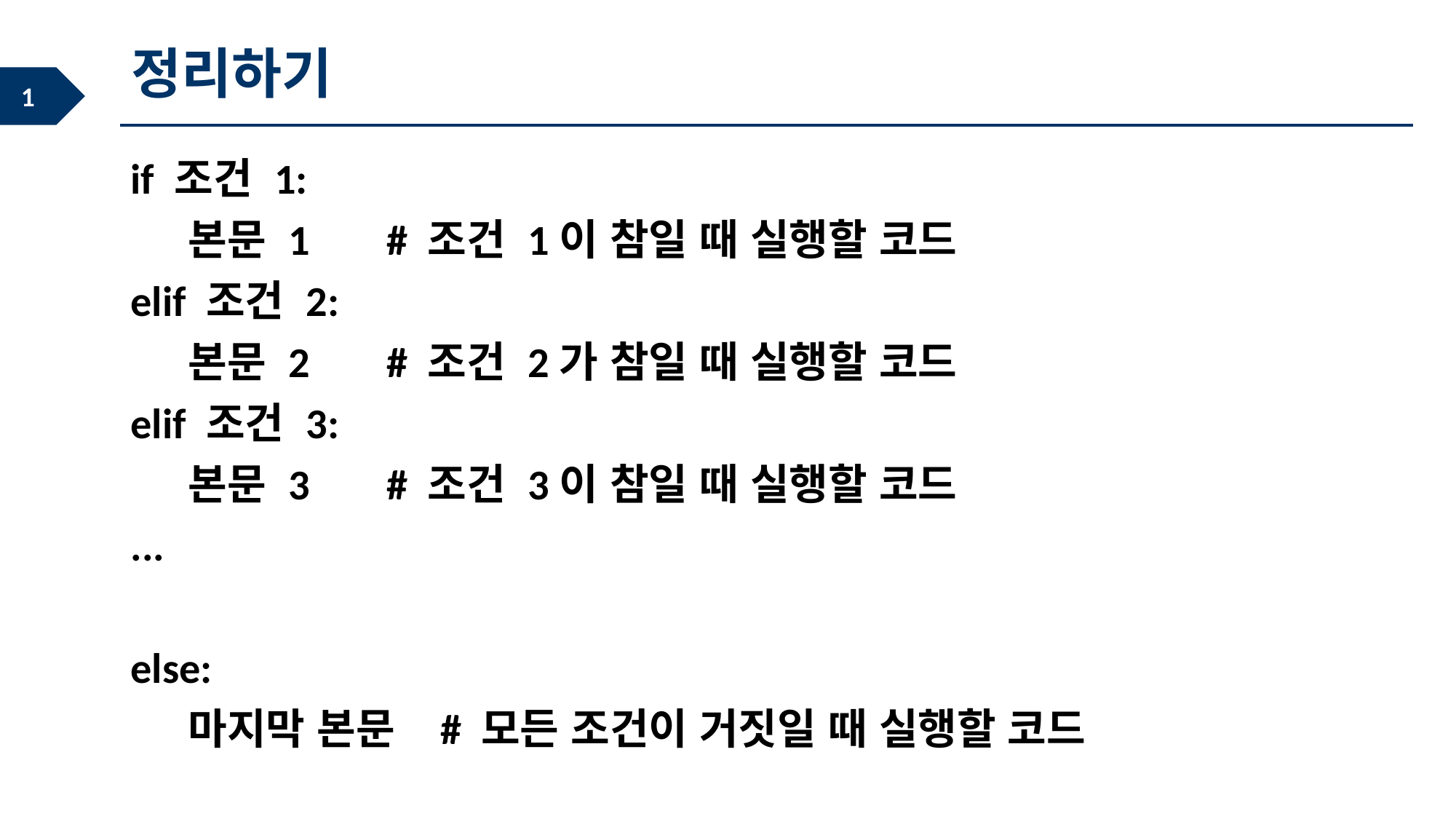

정리하기
if 조건 1:
    본문 1        # 조건 1이 참일 때 실행할 코드
elif 조건 2:
    본문 2        # 조건 2가 참일 때 실행할 코드
elif 조건 3:
    본문 3        # 조건 3이 참일 때 실행할 코드
...

else:
    마지막 본문   # 모든 조건이 거짓일 때 실행할 코드